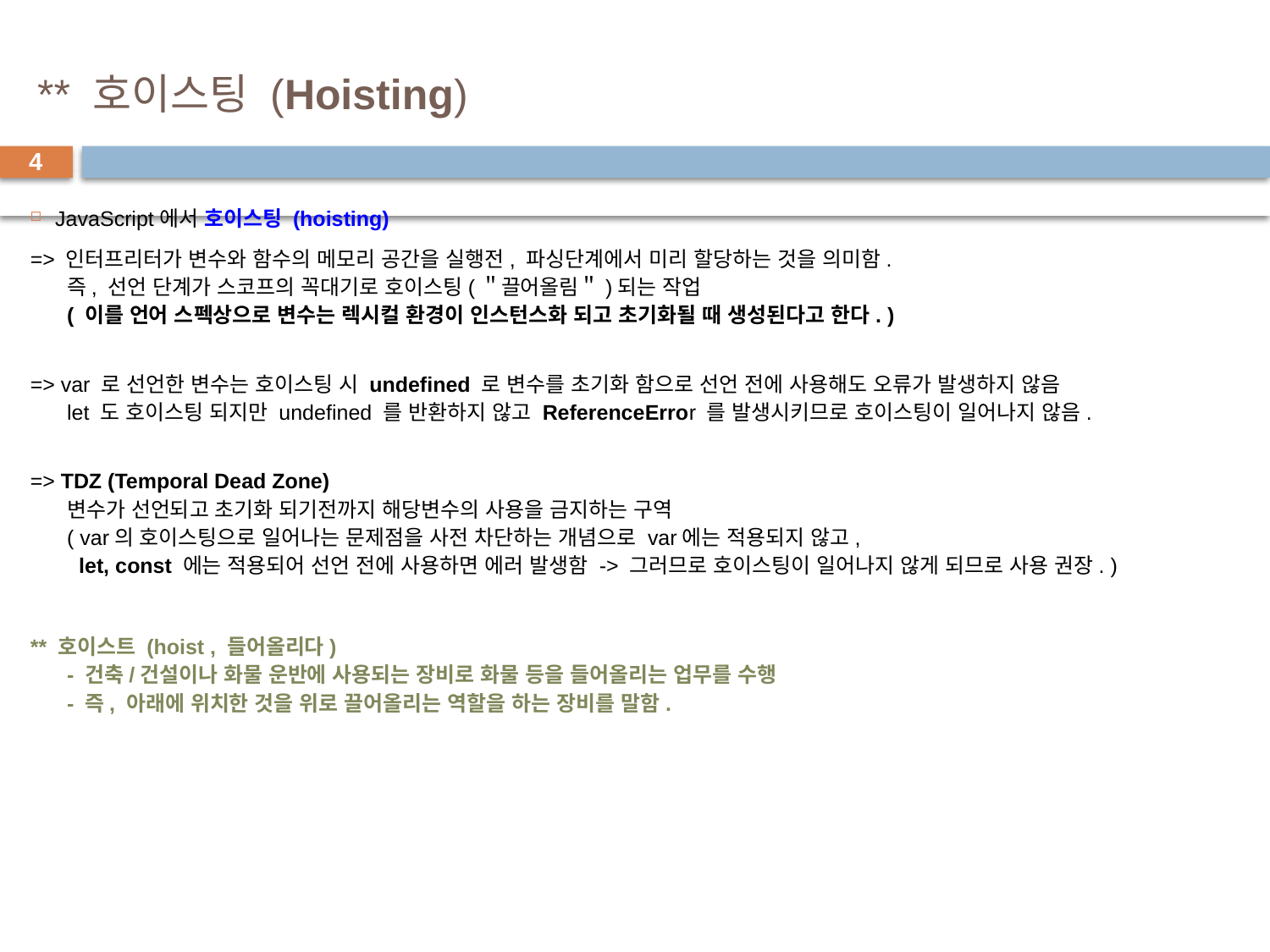

# ** 호이스팅 (Hoisting)
4
JavaScript에서 호이스팅 (hoisting)
=> 인터프리터가 변수와 함수의 메모리 공간을 실행전, 파싱단계에서 미리 할당하는 것을 의미함.
즉, 선언 단계가 스코프의 꼭대기로 호이스팅(＂끌어올림＂)되는 작업
( 이를 언어 스펙상으로 변수는 렉시컬 환경이 인스턴스화 되고 초기화될 때 생성된다고 한다. )
=> var 로 선언한 변수는 호이스팅 시 undefined 로 변수를 초기화 함으로 선언 전에 사용해도 오류가 발생하지 않음
let 도 호이스팅 되지만 undefined 를 반환하지 않고 ReferenceError 를 발생시키므로 호이스팅이 일어나지 않음.
=> TDZ (Temporal Dead Zone)
변수가 선언되고 초기화 되기전까지 해당변수의 사용을 금지하는 구역
( var의 호이스팅으로 일어나는 문제점을 사전 차단하는 개념으로 var에는 적용되지 않고,
  let, const 에는 적용되어 선언 전에 사용하면 에러 발생함 -> 그러므로 호이스팅이 일어나지 않게 되므로 사용 권장. )

** 호이스트 (hoist , 들어올리다)
- 건축/건설이나 화물 운반에 사용되는 장비로 화물 등을 들어올리는 업무를 수행
- 즉, 아래에 위치한 것을 위로 끌어올리는 역할을 하는 장비를 말함.